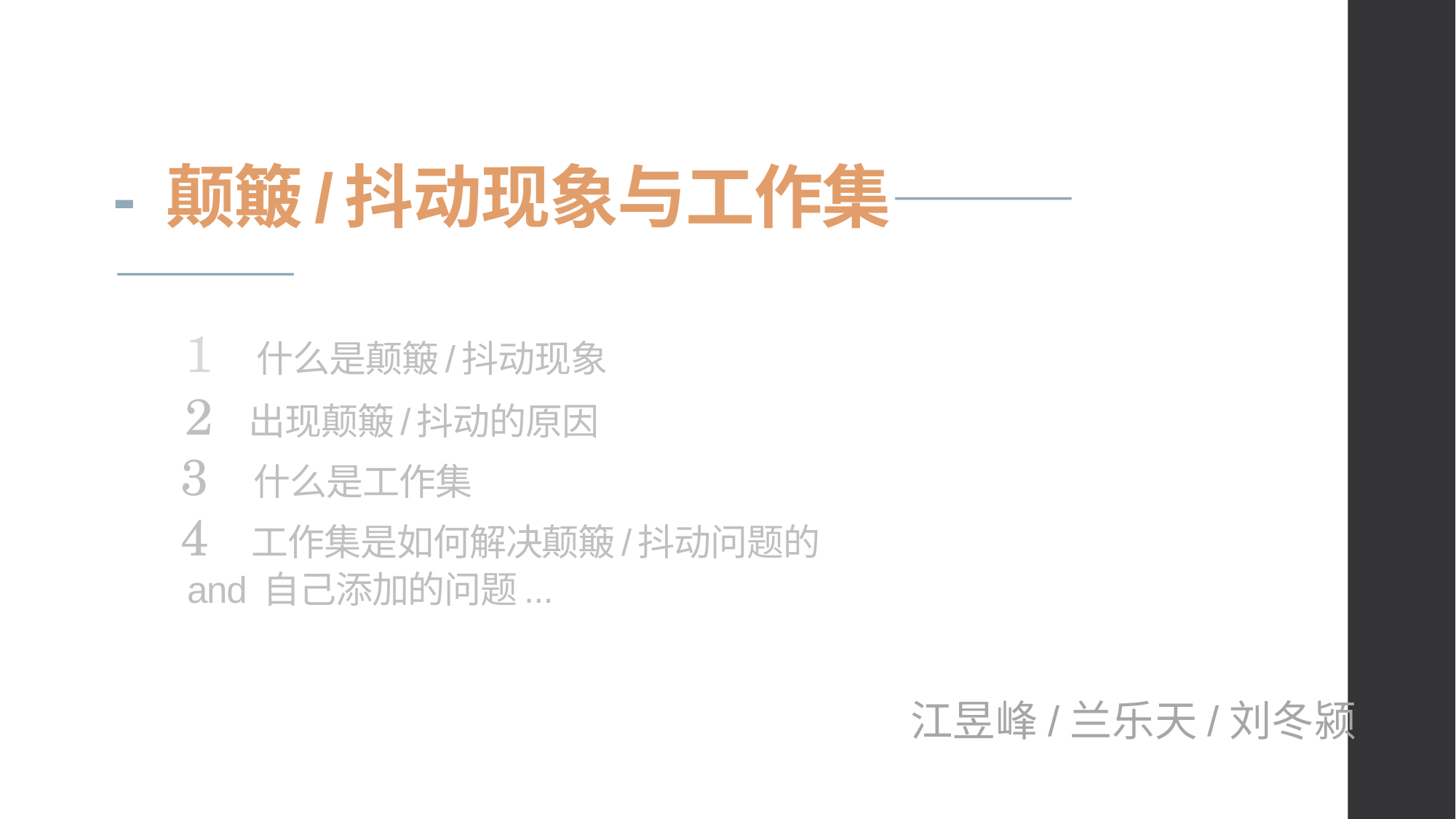

# - 颠簸/抖动现象与工作集—————— 1  什么是颠簸/抖动现象 2  出现颠簸/抖动的原因 3    什么是工作集 4   工作集是如何解决颠簸/抖动问题的 and 自己添加的问题...

江昱峰/兰乐天/刘冬颍